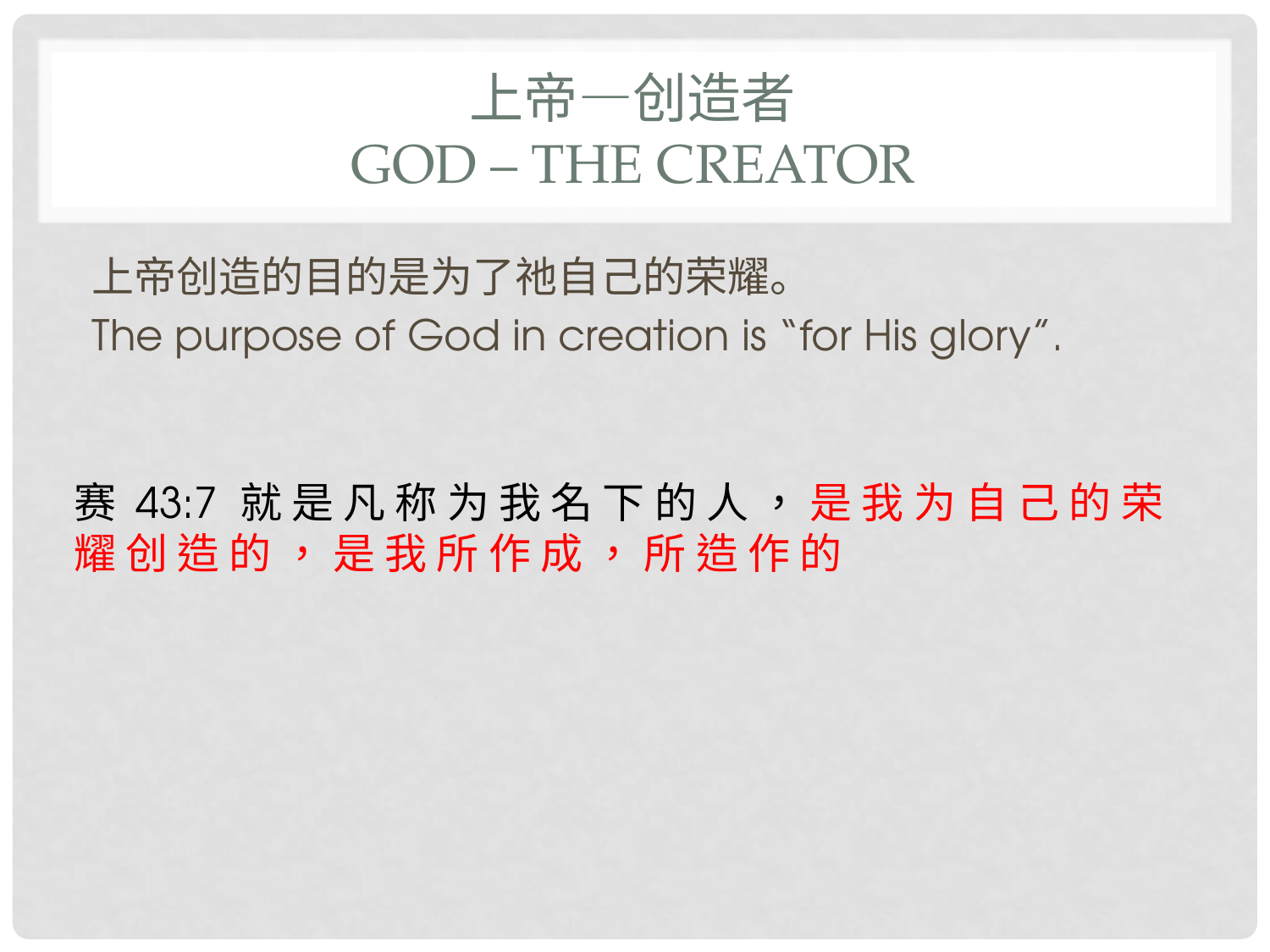

# 上帝—创造者 God – the creator
上帝创造的目的是为了祂自己的荣耀。
The purpose of God in creation is “for His glory”.
赛 43:7 就 是 凡 称 为 我 名 下 的 人 ， 是 我 为 自 己 的 荣 耀 创 造 的 ， 是 我 所 作 成 ， 所 造 作 的